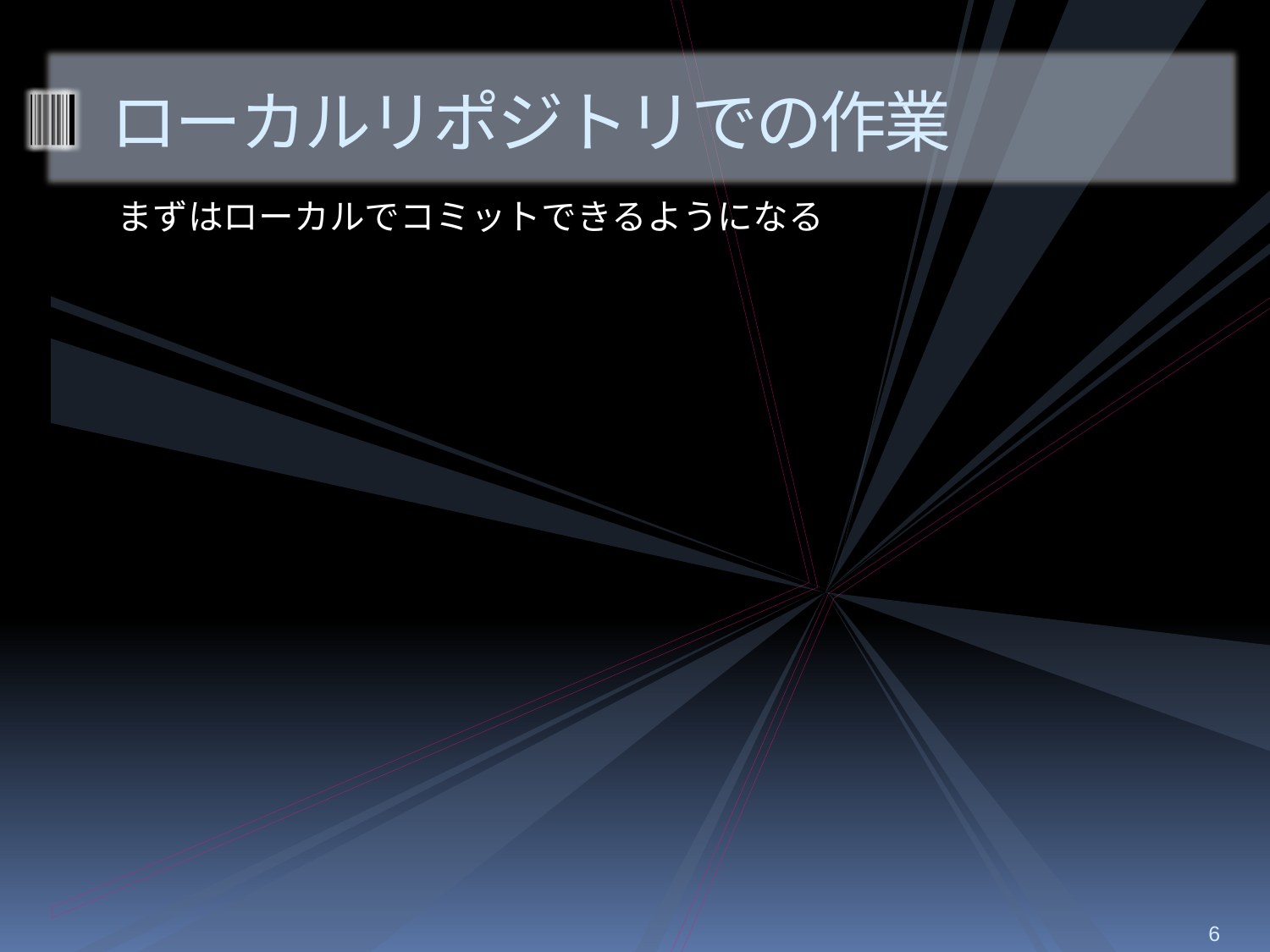

# ローカルリポジトリでの作業
まずはローカルでコミットできるようになる

6